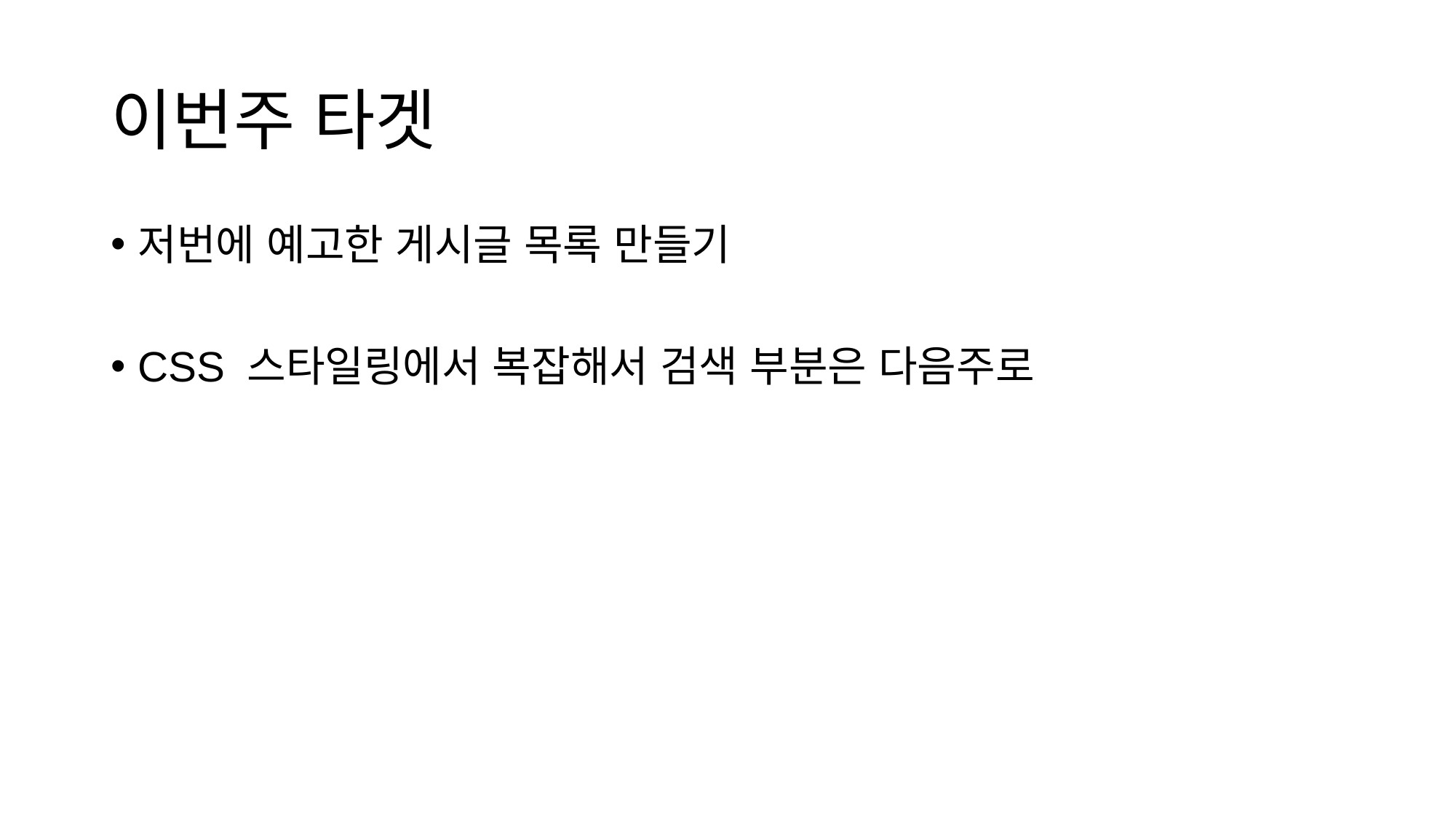

# 이번주 타겟
저번에 예고한 게시글 목록 만들기

CSS 스타일링에서 복잡해서 검색 부분은 다음주로